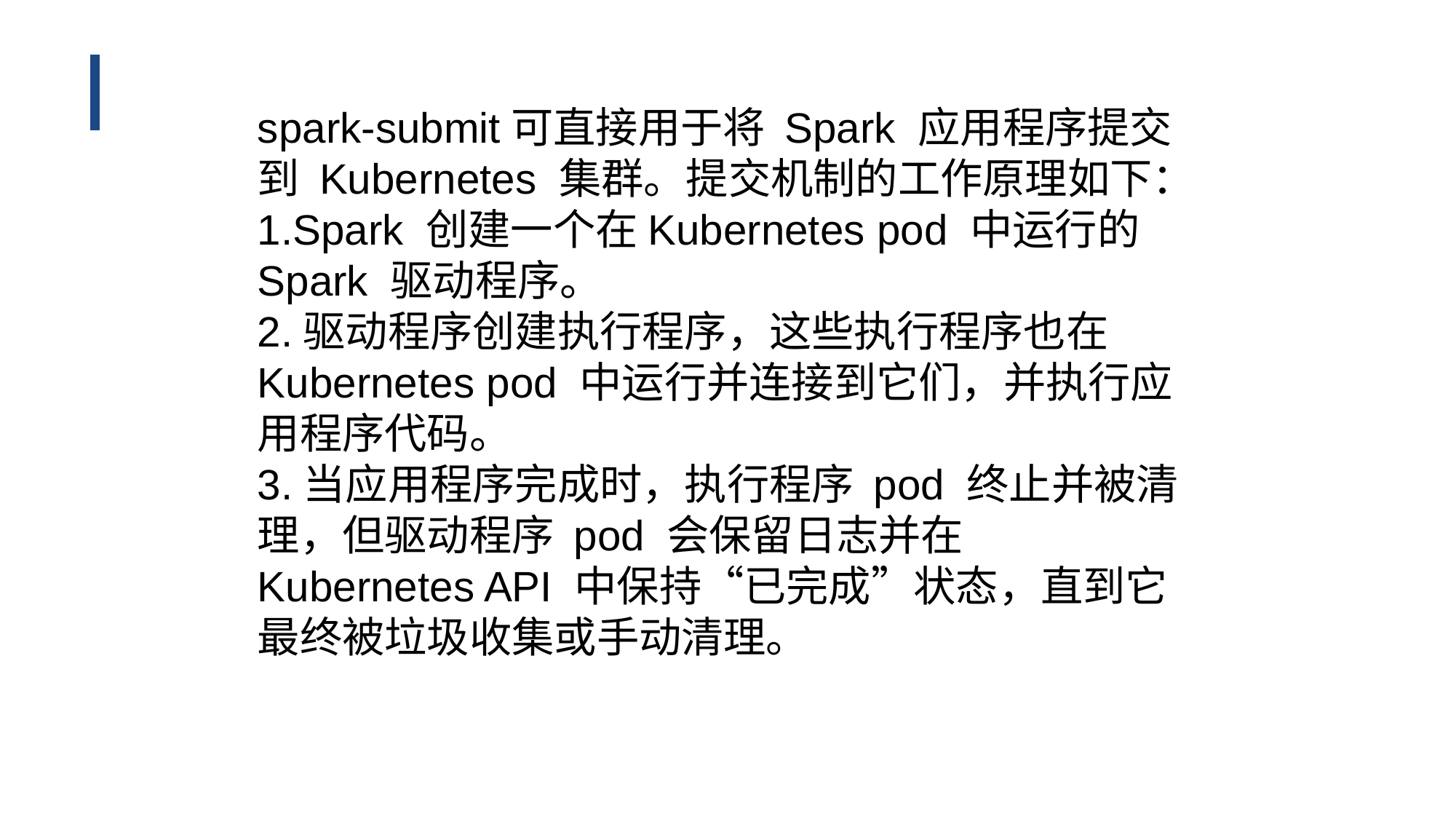

spark-submit可直接用于将 Spark 应用程序提交到 Kubernetes 集群。提交机制的工作原理如下：
1.Spark 创建一个在Kubernetes pod 中运行的 Spark 驱动程序。
2.驱动程序创建执行程序，这些执行程序也在 Kubernetes pod 中运行并连接到它们，并执行应用程序代码。
3.当应用程序完成时，执行程序 pod 终止并被清理，但驱动程序 pod 会保留日志并在 Kubernetes API 中保持“已完成”状态，直到它最终被垃圾收集或手动清理。